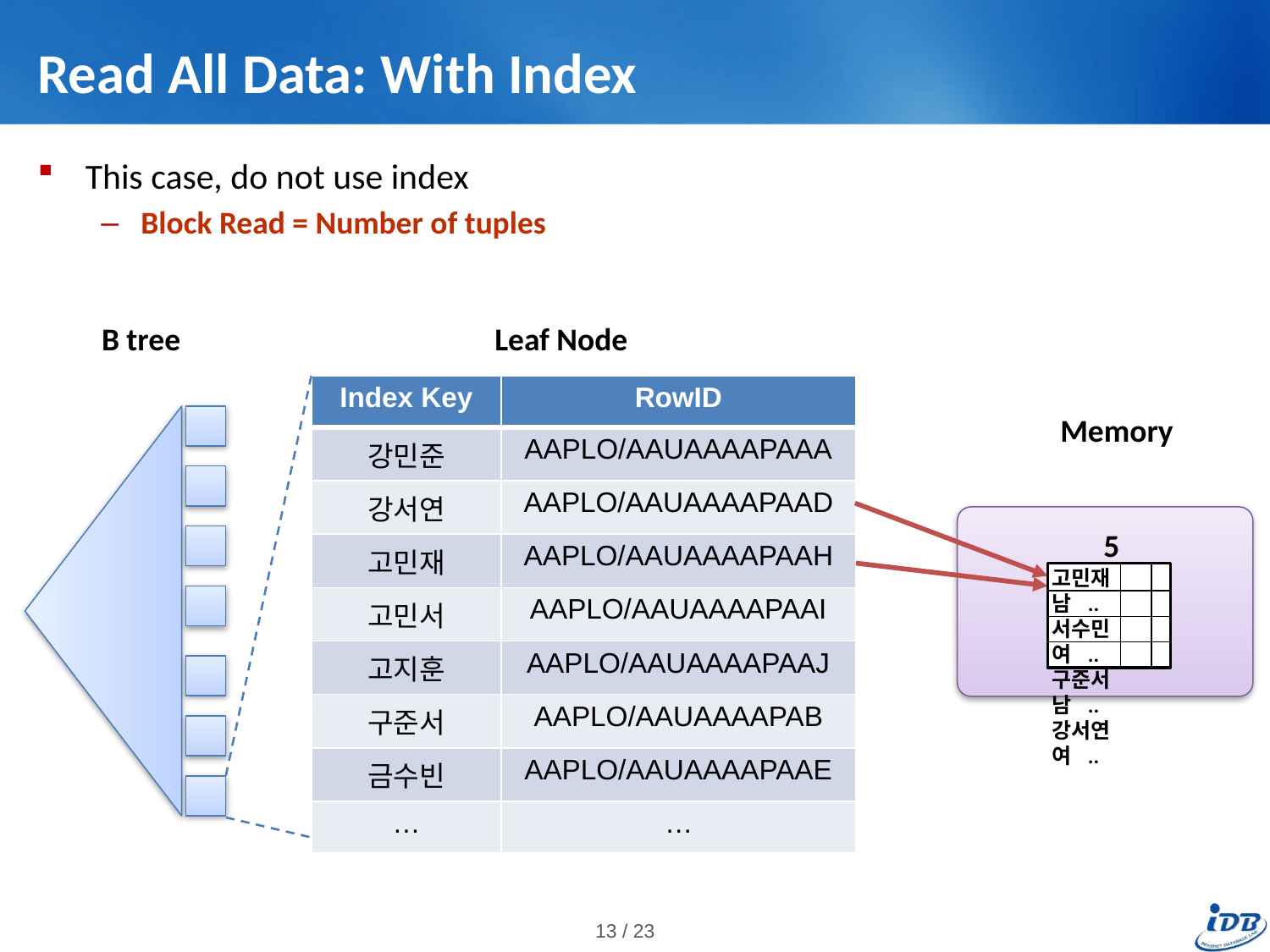

# Read All Data: With Index
This case, do not use index
Block Read = Number of tuples
B tree
Leaf Node
| Index Key | RowID |
| --- | --- |
| 강민준 | AAPLO/AAUAAAAPAAA |
| 강서연 | AAPLO/AAUAAAAPAAD |
| 고민재 | AAPLO/AAUAAAAPAAH |
| 고민서 | AAPLO/AAUAAAAPAAI |
| 고지훈 | AAPLO/AAUAAAAPAAJ |
| 구준서 | AAPLO/AAUAAAAPAB |
| 금수빈 | AAPLO/AAUAAAAPAAE |
| … | … |
Memory

5

고민재  남  ..
서수민  여  ..
구준서  남  ..
강서연  여  ..